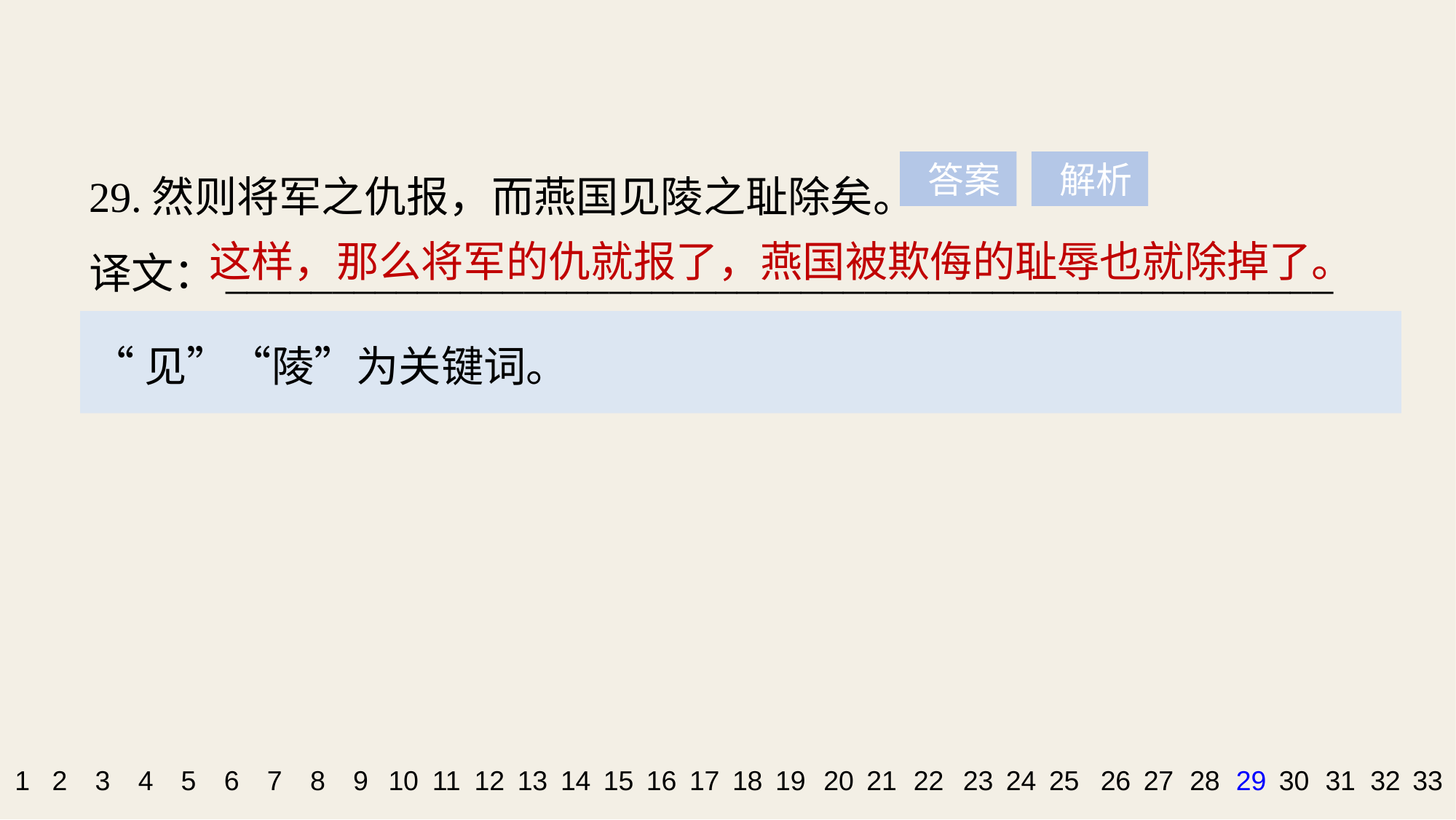

29.然则将军之仇报，而燕国见陵之耻除矣。
译文：____________________________________________________
 答案
 解析
这样，那么将军的仇就报了，燕国被欺侮的耻辱也就除掉了。
“见”“陵”为关键词。

1
2
3
4
5
6
7
8
9
10
11
12
13
14
15
16
17
18
19
20
21
22
23
24
25
26
27
28
29
30
31
32
33